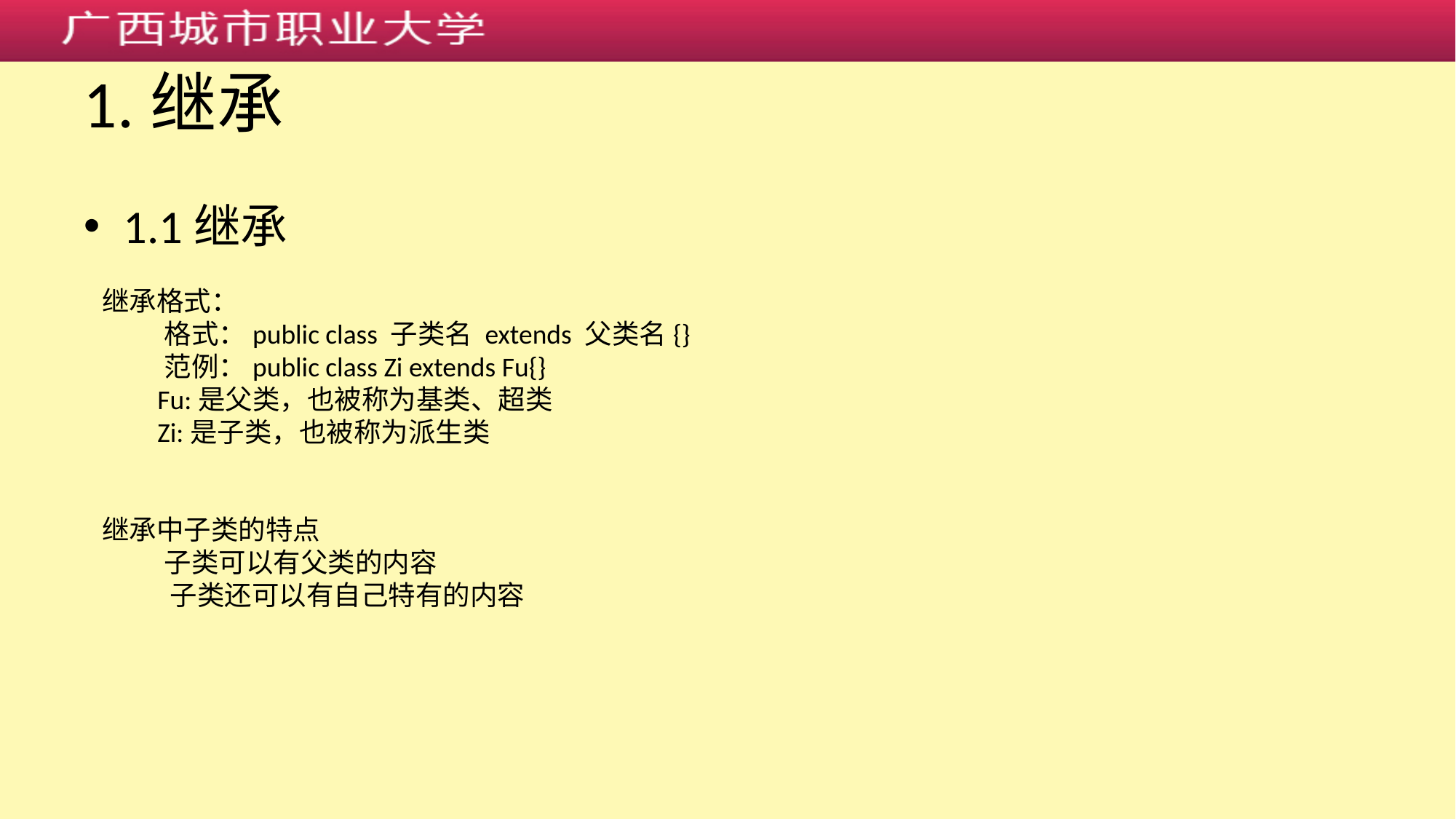

# 1.继承
1.1继承
继承格式：
         格式：public class 子类名 extends 父类名{}
         范例：public class Zi extends Fu{}
         Fu:是父类，也被称为基类、超类
         Zi:是子类，也被称为派生类
继承中子类的特点
         子类可以有父类的内容
          子类还可以有自己特有的内容